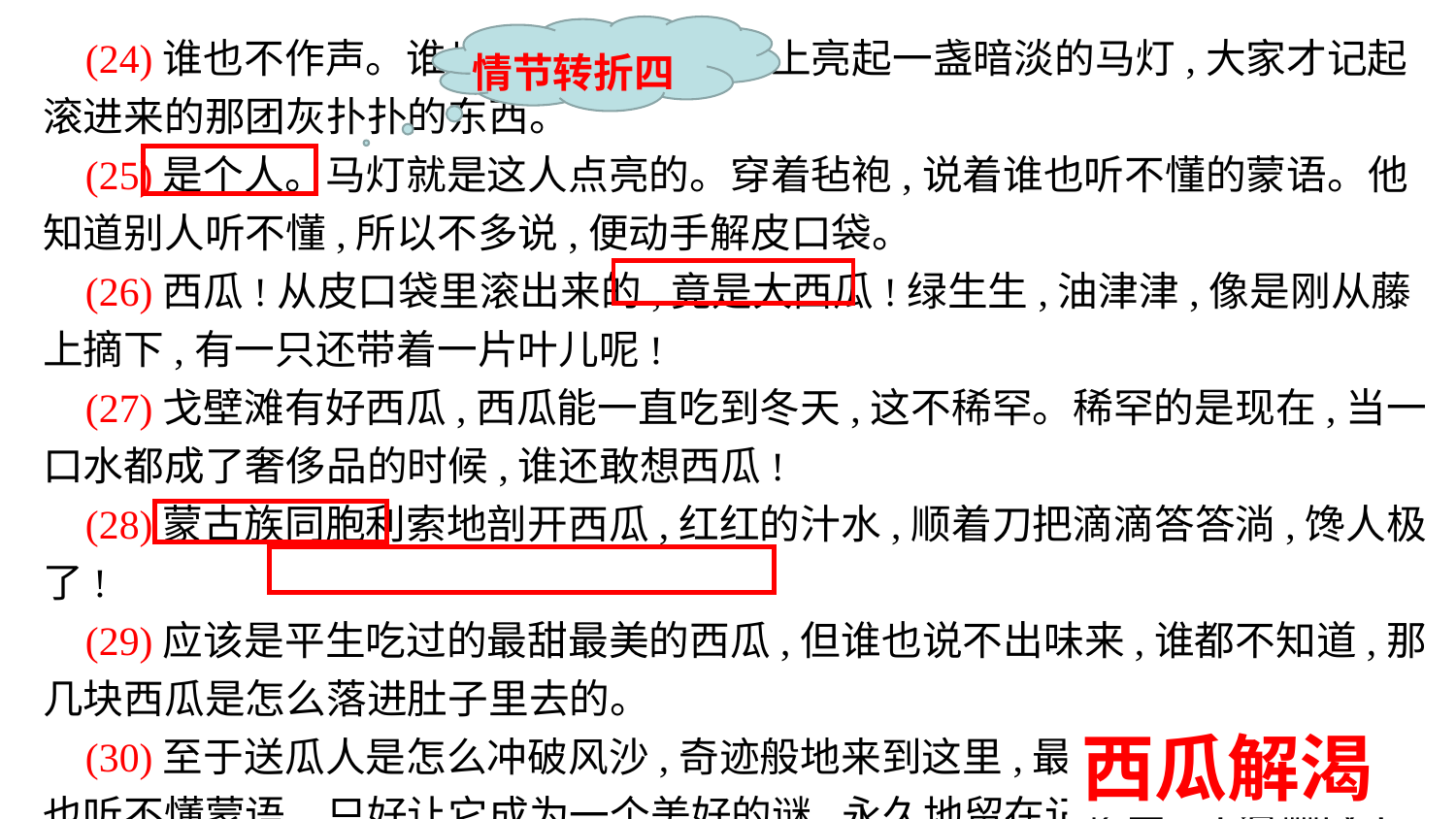

(24)谁也不作声。谁也不想动。直到桌上亮起一盏暗淡的马灯,大家才记起滚进来的那团灰扑扑的东西。
(25)是个人。马灯就是这人点亮的。穿着毡袍,说着谁也听不懂的蒙语。他知道别人听不懂,所以不多说,便动手解皮口袋。
(26)西瓜!从皮口袋里滚出来的,竟是大西瓜!绿生生,油津津,像是刚从藤上摘下,有一只还带着一片叶儿呢!
(27)戈壁滩有好西瓜,西瓜能一直吃到冬天,这不稀罕。稀罕的是现在,当一口水都成了奢侈品的时候,谁还敢想西瓜!
(28)蒙古族同胞利索地剖开西瓜,红红的汁水,顺着刀把滴滴答答淌,馋人极了!
(29)应该是平生吃过的最甜最美的西瓜,但谁也说不出味来,谁都不知道,那几块西瓜是怎么落进肚子里去的。
(30)至于送瓜人是怎么冲破风沙,奇迹般地来到这里,最终也没弄清,因为谁也听不懂蒙语。只好让它成为一个美好的谜,永久地留在记忆中。(有删改)

情节转折四
-9-

西瓜解渴